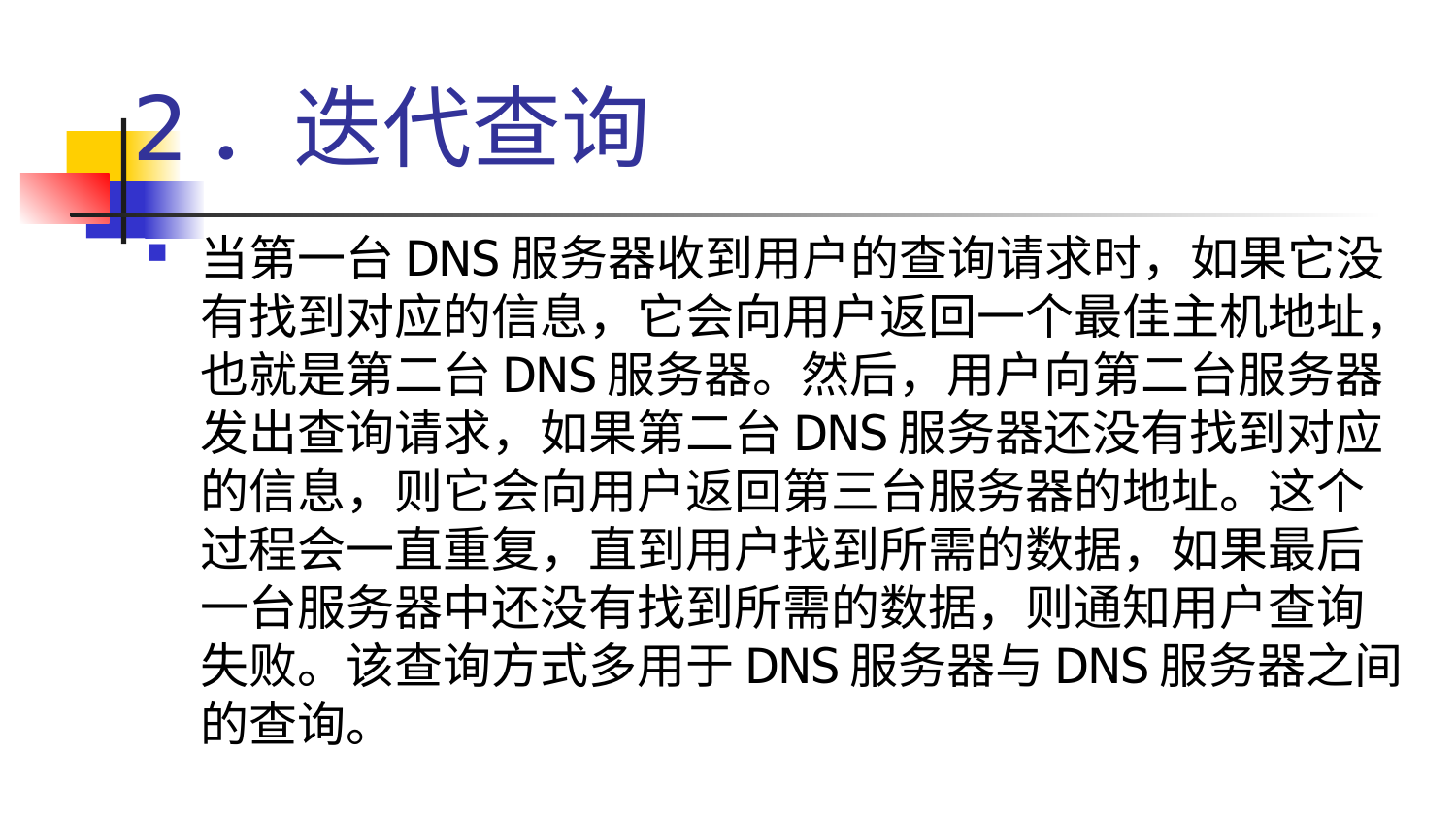

# 2．迭代查询
当第一台DNS服务器收到用户的查询请求时，如果它没有找到对应的信息，它会向用户返回一个最佳主机地址，也就是第二台DNS服务器。然后，用户向第二台服务器发出查询请求，如果第二台DNS服务器还没有找到对应的信息，则它会向用户返回第三台服务器的地址。这个过程会一直重复，直到用户找到所需的数据，如果最后一台服务器中还没有找到所需的数据，则通知用户查询失败。该查询方式多用于DNS服务器与DNS服务器之间的查询。